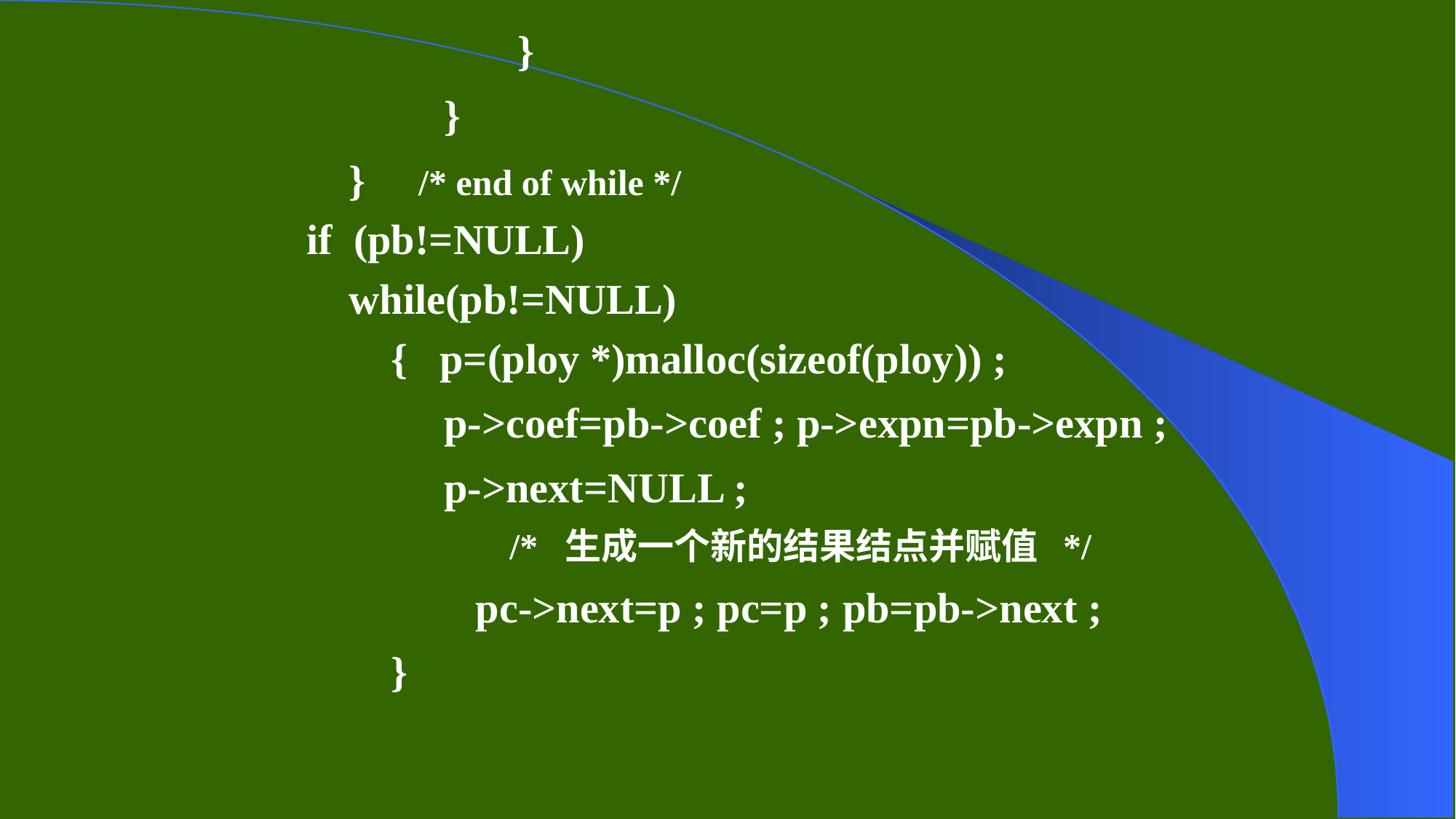

}
     }
}     /* end of while */
if  (pb!=NULL)
while(pb!=NULL)
{   p=(ploy *)malloc(sizeof(ploy)) ;
     p->coef=pb->coef ; p->expn=pb->expn ;
     p->next=NULL ;
             /*  生成一个新的结果结点并赋值  */
        pc->next=p ; pc=p ; pb=pb->next ;
}